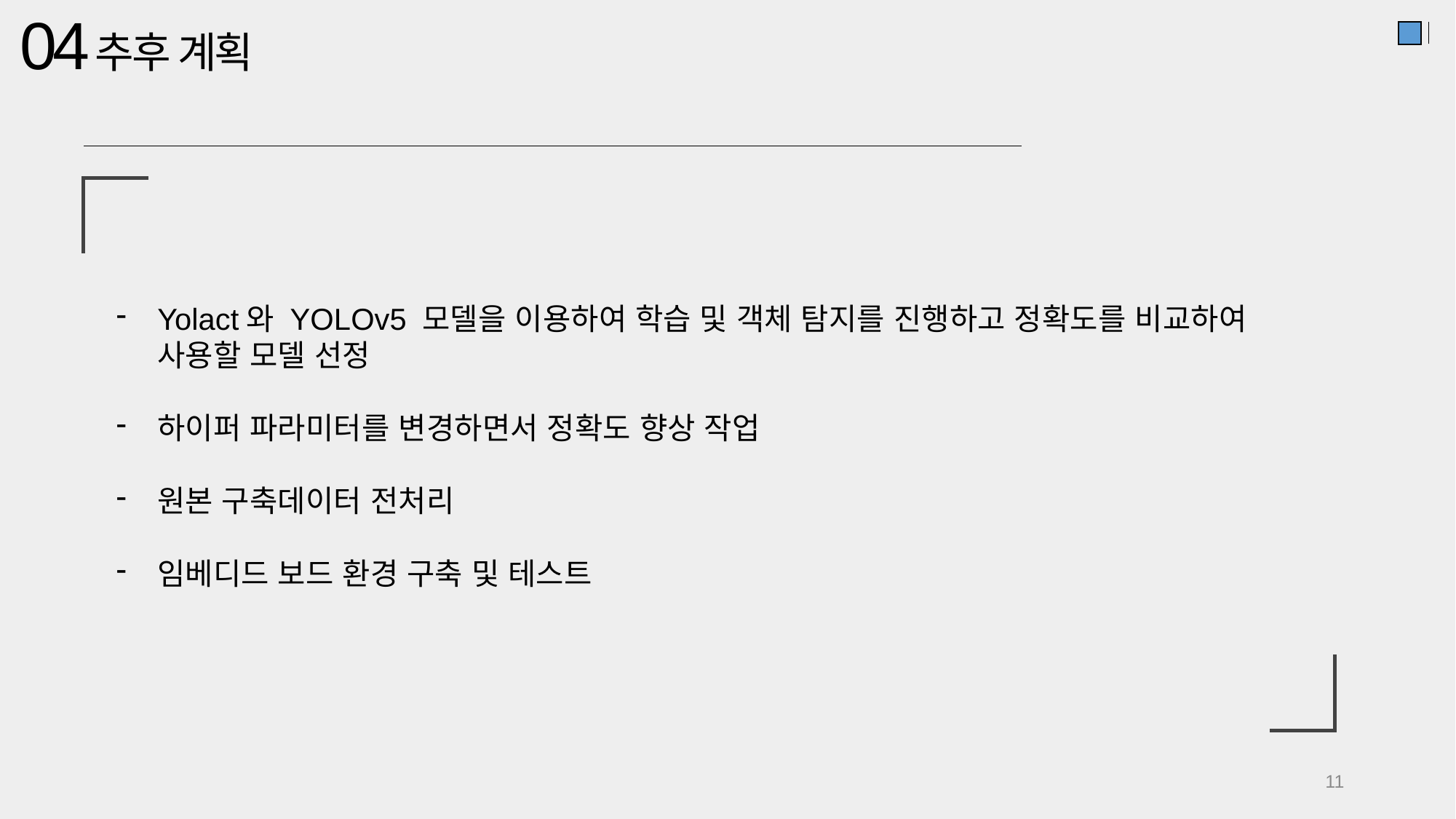

04
추후 계획

Yolact와 YOLOv5 모델을 이용하여 학습 및 객체 탐지를 진행하고 정확도를 비교하여 사용할 모델 선정

하이퍼 파라미터를 변경하면서 정확도 향상 작업

원본 구축데이터 전처리

임베디드 보드 환경 구축 및 테스트

11